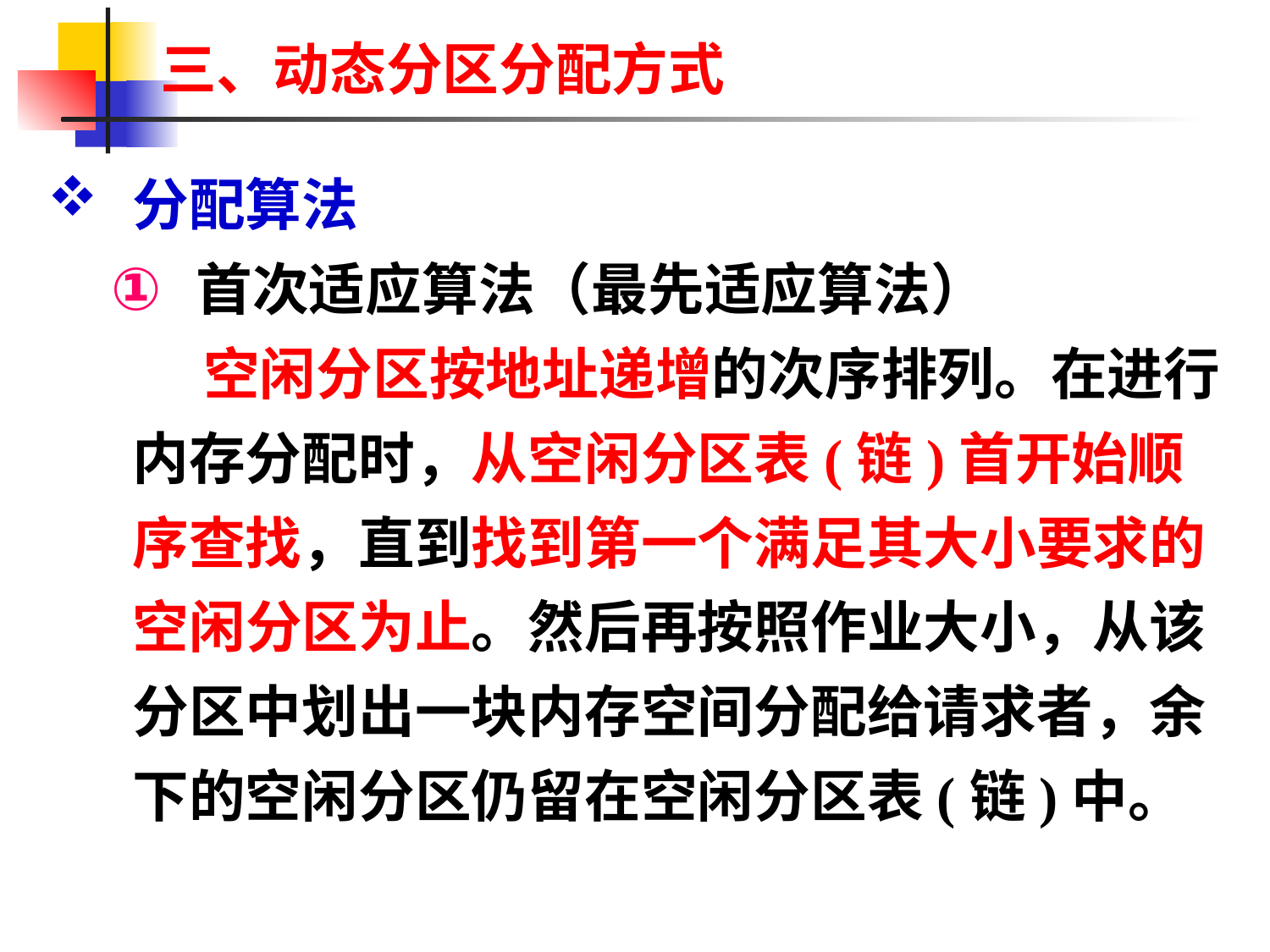

# 三、动态分区分配方式
分配算法
首次适应算法（最先适应算法）
           空闲分区按地址递增的次序排列。在进行内存分配时，从空闲分区表(链)首开始顺序查找，直到找到第一个满足其大小要求的空闲分区为止。然后再按照作业大小，从该分区中划出一块内存空间分配给请求者，余下的空闲分区仍留在空闲分区表(链)中。